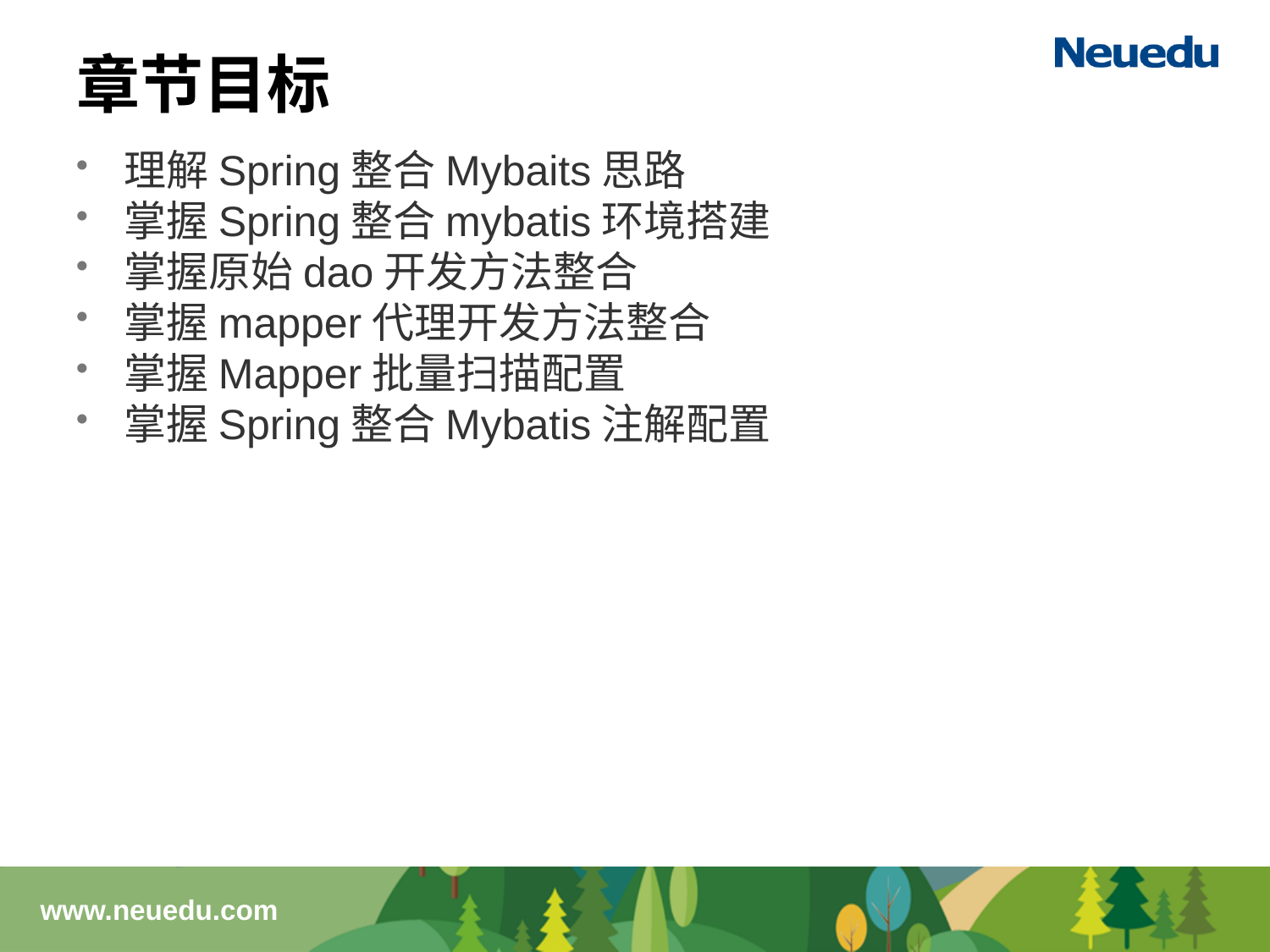

# 章节目标
理解Spring整合Mybaits思路
掌握Spring整合mybatis环境搭建
掌握原始dao开发方法整合
掌握mapper代理开发方法整合
掌握Mapper批量扫描配置
掌握Spring整合Mybatis注解配置